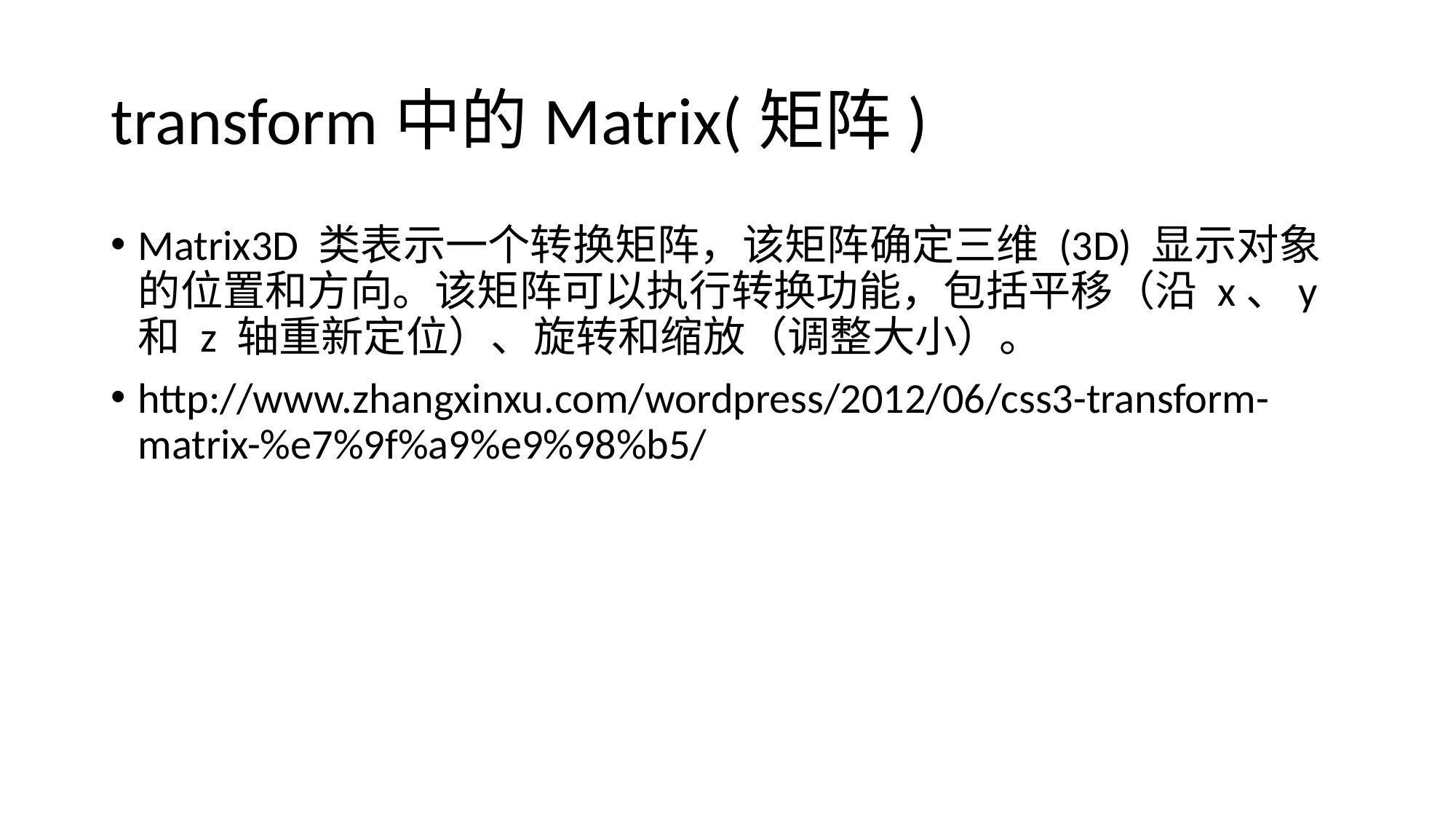

# transform中的Matrix(矩阵)
Matrix3D 类表示一个转换矩阵，该矩阵确定三维 (3D) 显示对象的位置和方向。该矩阵可以执行转换功能，包括平移（沿 x、y 和 z 轴重新定位）、旋转和缩放（调整大小）。
http://www.zhangxinxu.com/wordpress/2012/06/css3-transform-matrix-%e7%9f%a9%e9%98%b5/